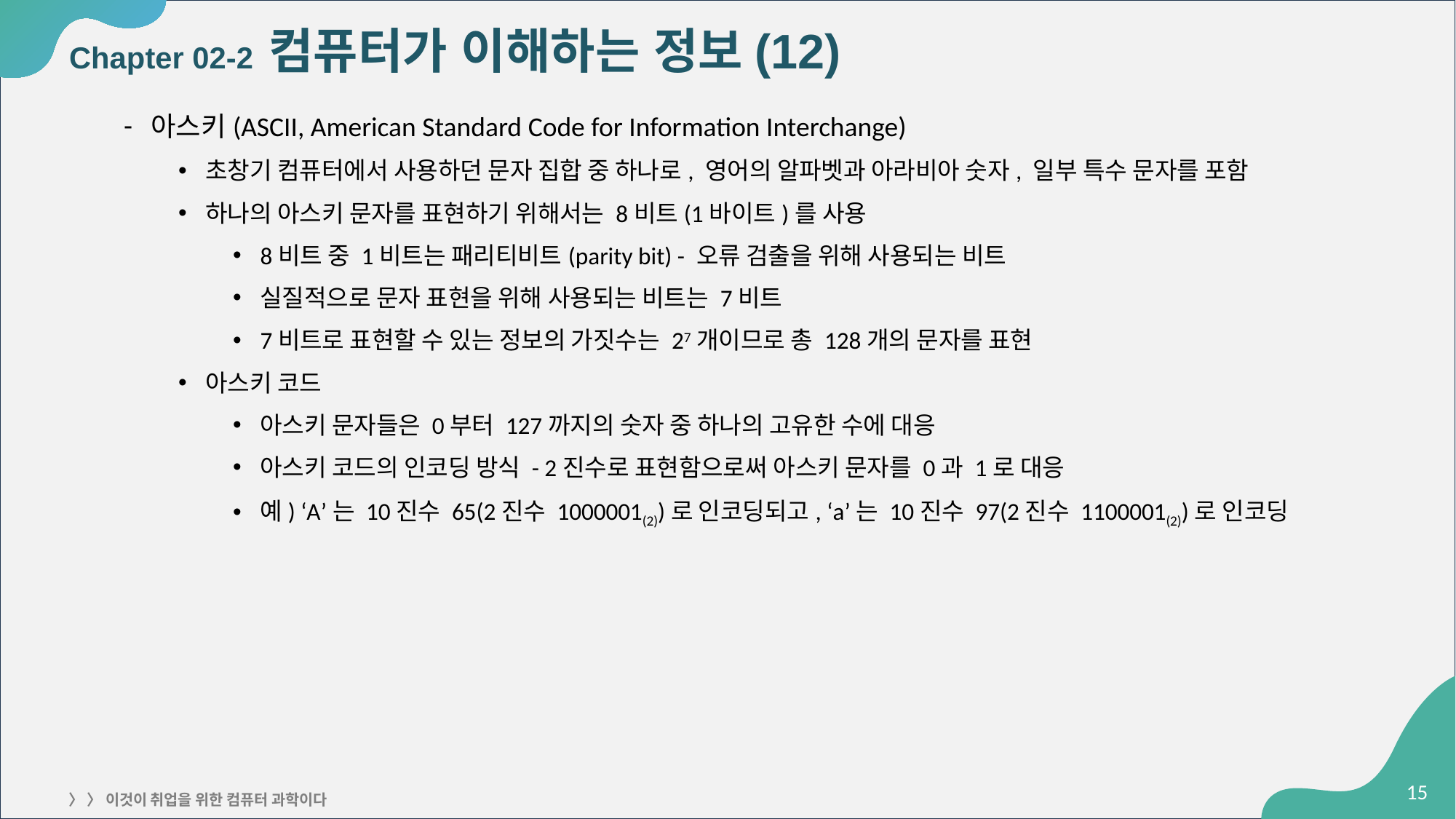

# Chapter 02-2 컴퓨터가 이해하는 정보(12)
아스키(ASCII, American Standard Code for Information Interchange)
초창기 컴퓨터에서 사용하던 문자 집합 중 하나로, 영어의 알파벳과 아라비아 숫자, 일부 특수 문자를 포함
하나의 아스키 문자를 표현하기 위해서는 8비트(1바이트)를 사용
8비트 중 1비트는 패리티비트(parity bit) - 오류 검출을 위해 사용되는 비트
실질적으로 문자 표현을 위해 사용되는 비트는 7비트
7비트로 표현할 수 있는 정보의 가짓수는 27개이므로 총 128개의 문자를 표현
아스키 코드
아스키 문자들은 0부터 127까지의 숫자 중 하나의 고유한 수에 대응
아스키 코드의 인코딩 방식 - 2진수로 표현함으로써 아스키 문자를 0과 1로 대응
예) ‘A’는 10진수 65(2진수 1000001(2))로 인코딩되고, ‘a’는 10진수 97(2진수 1100001(2))로 인코딩

15
〉 〉 이것이 취업을 위한 컴퓨터 과학이다